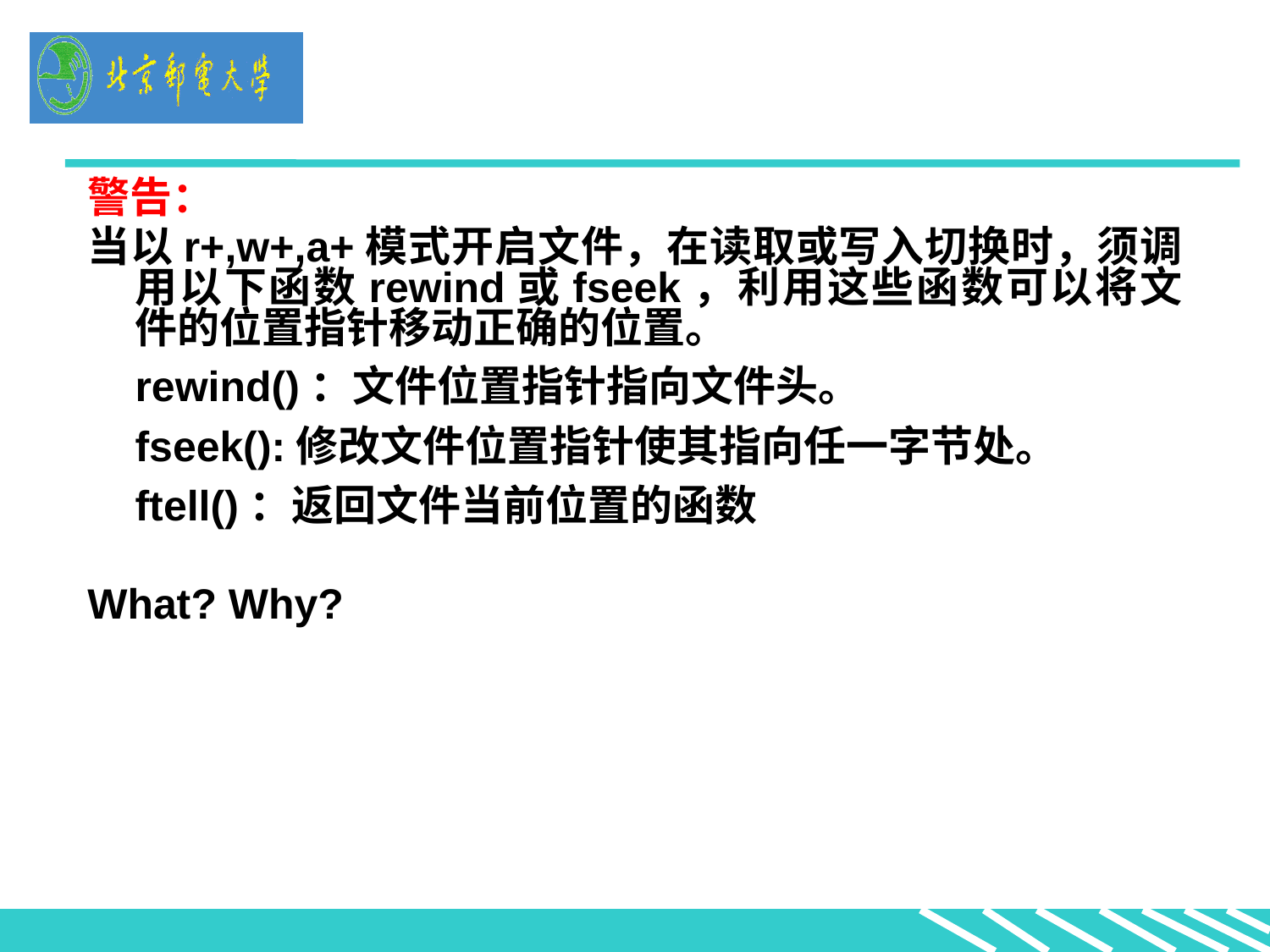

#
警告：
当以r+,w+,a+模式开启文件，在读取或写入切换时，须调用以下函数rewind或fseek，利用这些函数可以将文件的位置指针移动正确的位置。
	rewind()：文件位置指针指向文件头。
	fseek():修改文件位置指针使其指向任一字节处。
	ftell()：返回文件当前位置的函数

What? Why?